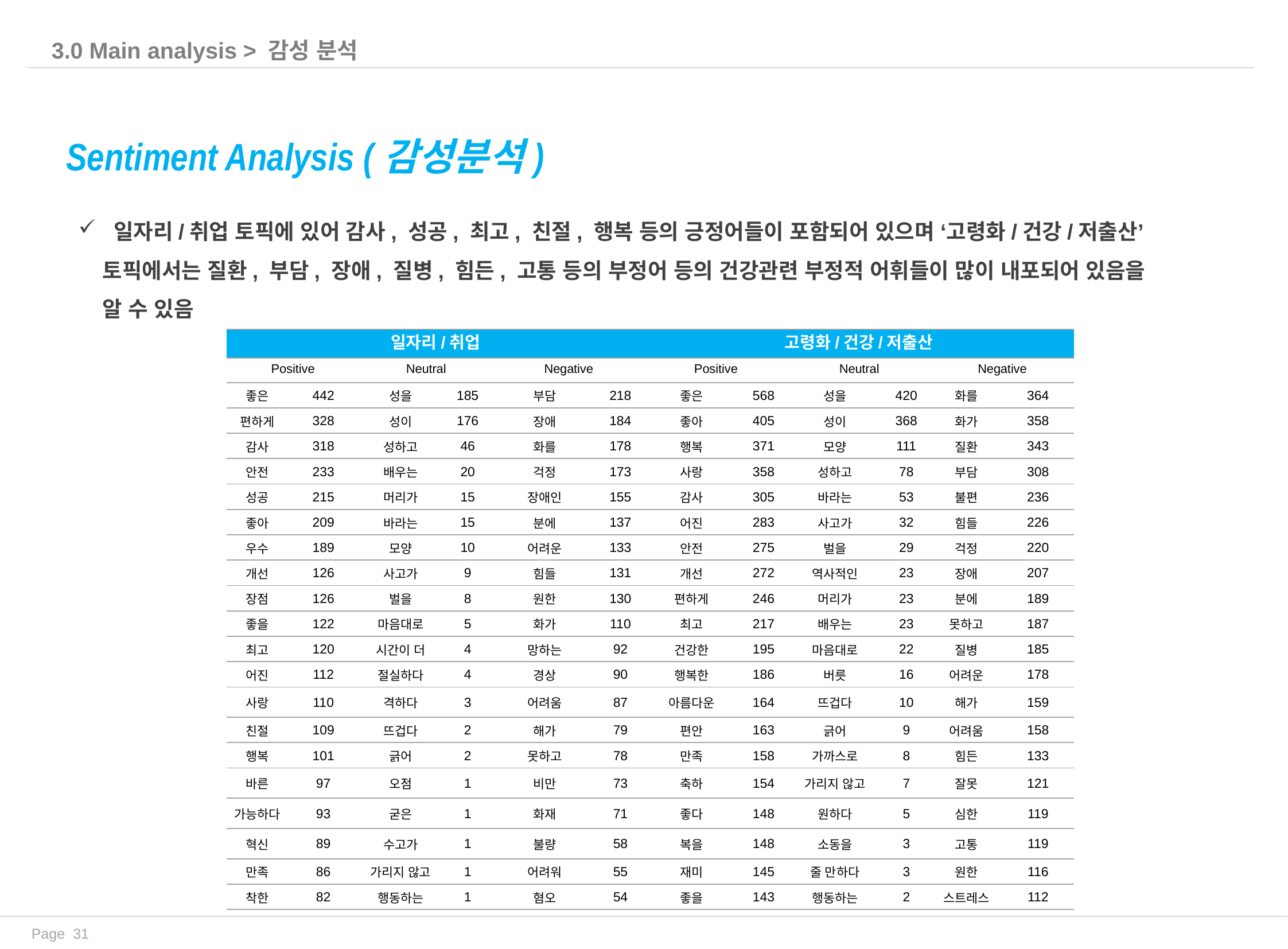

3.0 Main analysis > 감성 분석
Sentiment Analysis (감성분석)
 일자리/취업 토픽에 있어 감사, 성공, 최고, 친절, 행복 등의 긍정어들이 포함되어 있으며 ‘고령화/건강/저출산’
토픽에서는 질환, 부담, 장애, 질병, 힘든, 고통 등의 부정어 등의 건강관련 부정적 어휘들이 많이 내포되어 있음을
알 수 있음
| 일자리/취업 |  |  |  |  |  | 고령화/건강/저출산 |  |  |  |  |  |
| --- | --- | --- | --- | --- | --- | --- | --- | --- | --- | --- | --- |
| Positive |  | Neutral |  | Negative |  | Positive |  | Neutral |  | Negative |  |
| 좋은 | 442 | 성을 | 185 | 부담 | 218 | 좋은 | 568 | 성을 | 420 | 화를 | 364 |
| 편하게 | 328 | 성이 | 176 | 장애 | 184 | 좋아 | 405 | 성이 | 368 | 화가 | 358 |
| 감사 | 318 | 성하고 | 46 | 화를 | 178 | 행복 | 371 | 모양 | 111 | 질환 | 343 |
| 안전 | 233 | 배우는 | 20 | 걱정 | 173 | 사랑 | 358 | 성하고 | 78 | 부담 | 308 |
| 성공 | 215 | 머리가 | 15 | 장애인 | 155 | 감사 | 305 | 바라는 | 53 | 불편 | 236 |
| 좋아 | 209 | 바라는 | 15 | 분에 | 137 | 어진 | 283 | 사고가 | 32 | 힘들 | 226 |
| 우수 | 189 | 모양 | 10 | 어려운 | 133 | 안전 | 275 | 벌을 | 29 | 걱정 | 220 |
| 개선 | 126 | 사고가 | 9 | 힘들 | 131 | 개선 | 272 | 역사적인 | 23 | 장애 | 207 |
| 장점 | 126 | 벌을 | 8 | 원한 | 130 | 편하게 | 246 | 머리가 | 23 | 분에 | 189 |
| 좋을 | 122 | 마음대로 | 5 | 화가 | 110 | 최고 | 217 | 배우는 | 23 | 못하고 | 187 |
| 최고 | 120 | 시간이 더 | 4 | 망하는 | 92 | 건강한 | 195 | 마음대로 | 22 | 질병 | 185 |
| 어진 | 112 | 절실하다 | 4 | 경상 | 90 | 행복한 | 186 | 버릇 | 16 | 어려운 | 178 |
| 사랑 | 110 | 격하다 | 3 | 어려움 | 87 | 아름다운 | 164 | 뜨겁다 | 10 | 해가 | 159 |
| 친절 | 109 | 뜨겁다 | 2 | 해가 | 79 | 편안 | 163 | 긁어 | 9 | 어려움 | 158 |
| 행복 | 101 | 긁어 | 2 | 못하고 | 78 | 만족 | 158 | 가까스로 | 8 | 힘든 | 133 |
| 바른 | 97 | 오점 | 1 | 비만 | 73 | 축하 | 154 | 가리지 않고 | 7 | 잘못 | 121 |
| 가능하다 | 93 | 굳은 | 1 | 화재 | 71 | 좋다 | 148 | 원하다 | 5 | 심한 | 119 |
| 혁신 | 89 | 수고가 | 1 | 불량 | 58 | 복을 | 148 | 소동을 | 3 | 고통 | 119 |
| 만족 | 86 | 가리지 않고 | 1 | 어려워 | 55 | 재미 | 145 | 줄 만하다 | 3 | 원한 | 116 |
| 착한 | 82 | 행동하는 | 1 | 혐오 | 54 | 좋을 | 143 | 행동하는 | 2 | 스트레스 | 112 |
Page  31